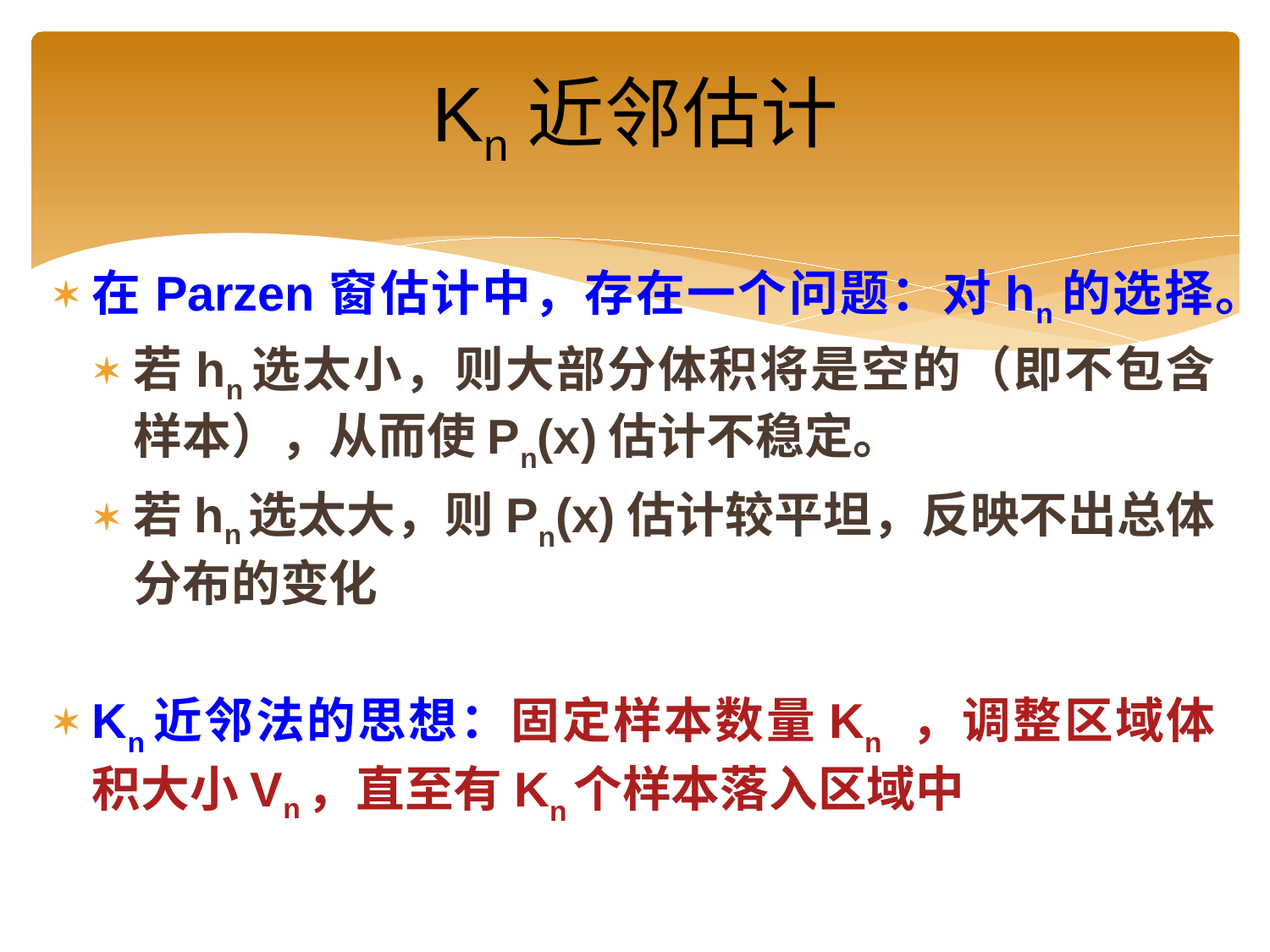

# Kn近邻估计
在Parzen窗估计中，存在一个问题：对hn的选择。
若hn选太小，则大部分体积将是空的（即不包含样本），从而使Pn(x)估计不稳定。
若hn选太大，则Pn(x)估计较平坦，反映不出总体分布的变化

Kn近邻法的思想：固定样本数量Kn ，调整区域体积大小Vn，直至有Kn个样本落入区域中